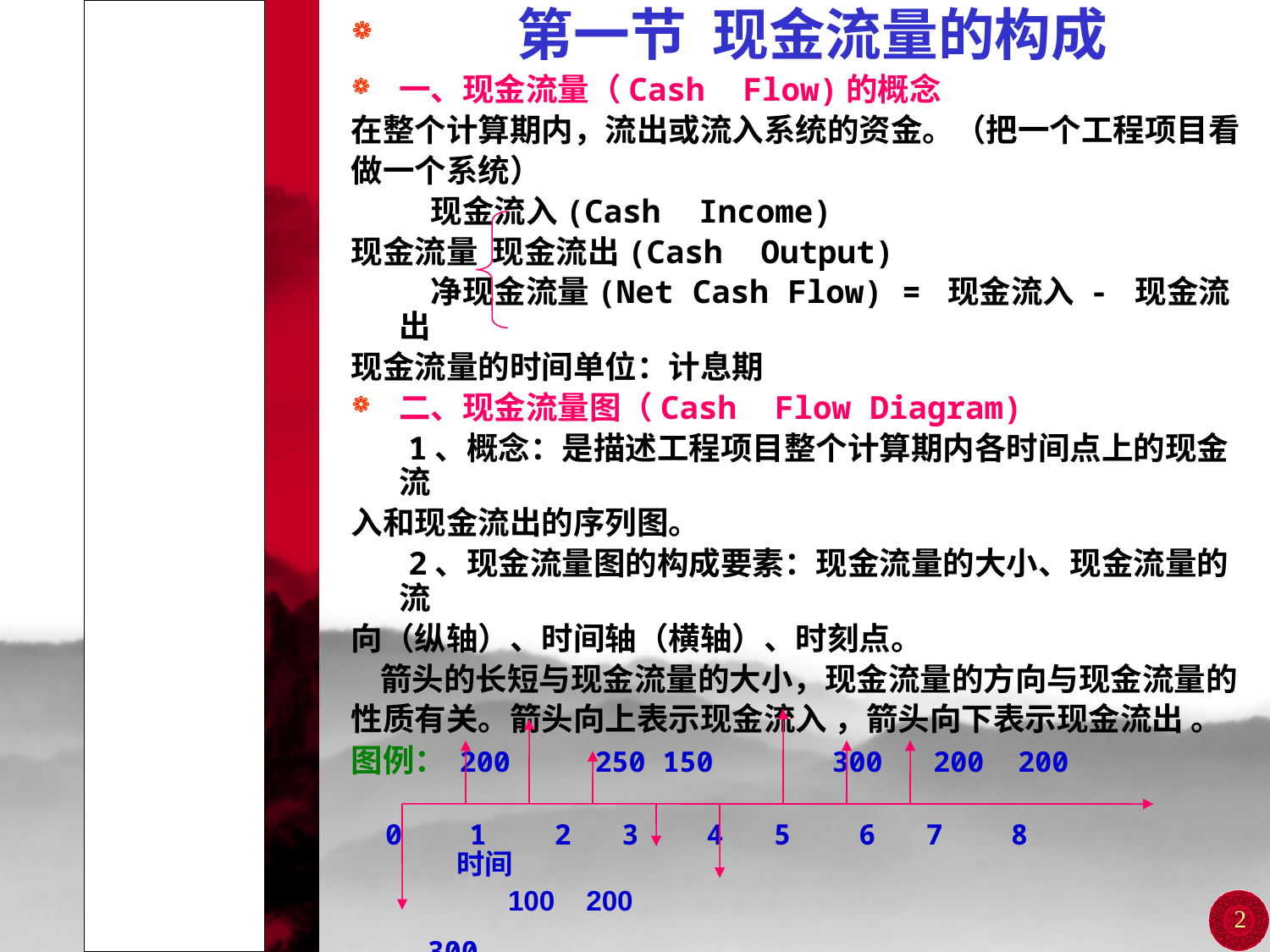

# 第二讲   技术经济学的基础知识
              第一节  现金流量的构成
一、现金流量（Cash  Flow)的概念
在整个计算期内，流出或流入系统的资金。（把一个工程项目看
做一个系统）
          现金流入(Cash  Income)
现金流量  现金流出(Cash  Output)
          净现金流量(Net Cash Flow) = 现金流入 - 现金流出
现金流量的时间单位：计息期
二、现金流量图（Cash  Flow Diagram)
   1、概念：是描述工程项目整个计算期内各时间点上的现金流
入和现金流出的序列图。
   2、现金流量图的构成要素：现金流量的大小、现金流量的流
向（纵轴）、时间轴（横轴）、时刻点。
   箭头的长短与现金流量的大小，现金流量的方向与现金流量的
性质有关。箭头向上表示现金流入 ，箭头向下表示现金流出 。
图例： 200     250 150       300   200  200

  0    1    2   3    4   5    6   7    8                 时间
                    100    200
   300

2